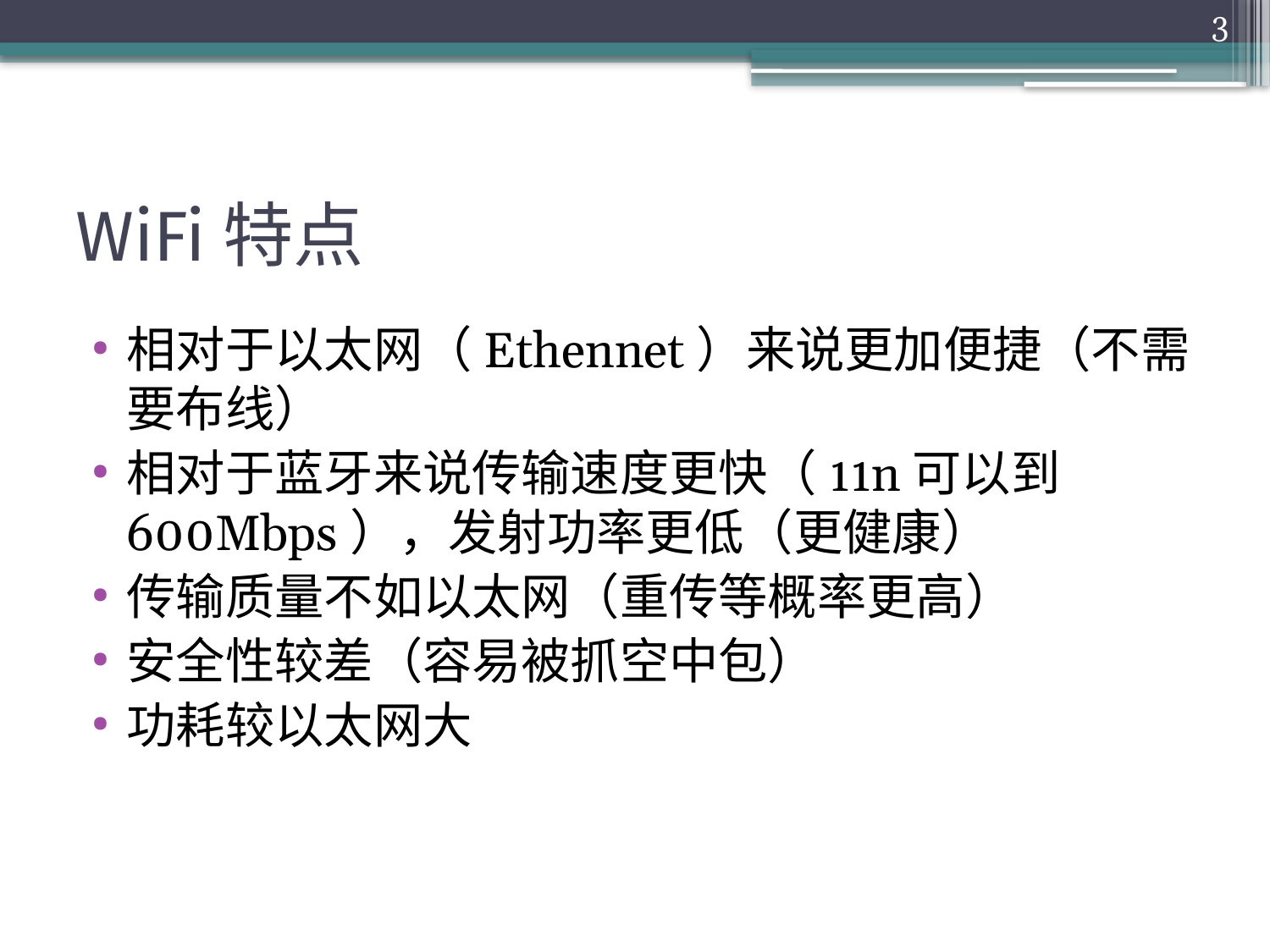

3
# WiFi特点
相对于以太网（Ethennet）来说更加便捷（不需要布线）
相对于蓝牙来说传输速度更快（11n可以到600Mbps），发射功率更低（更健康）
传输质量不如以太网（重传等概率更高）
安全性较差（容易被抓空中包）
功耗较以太网大